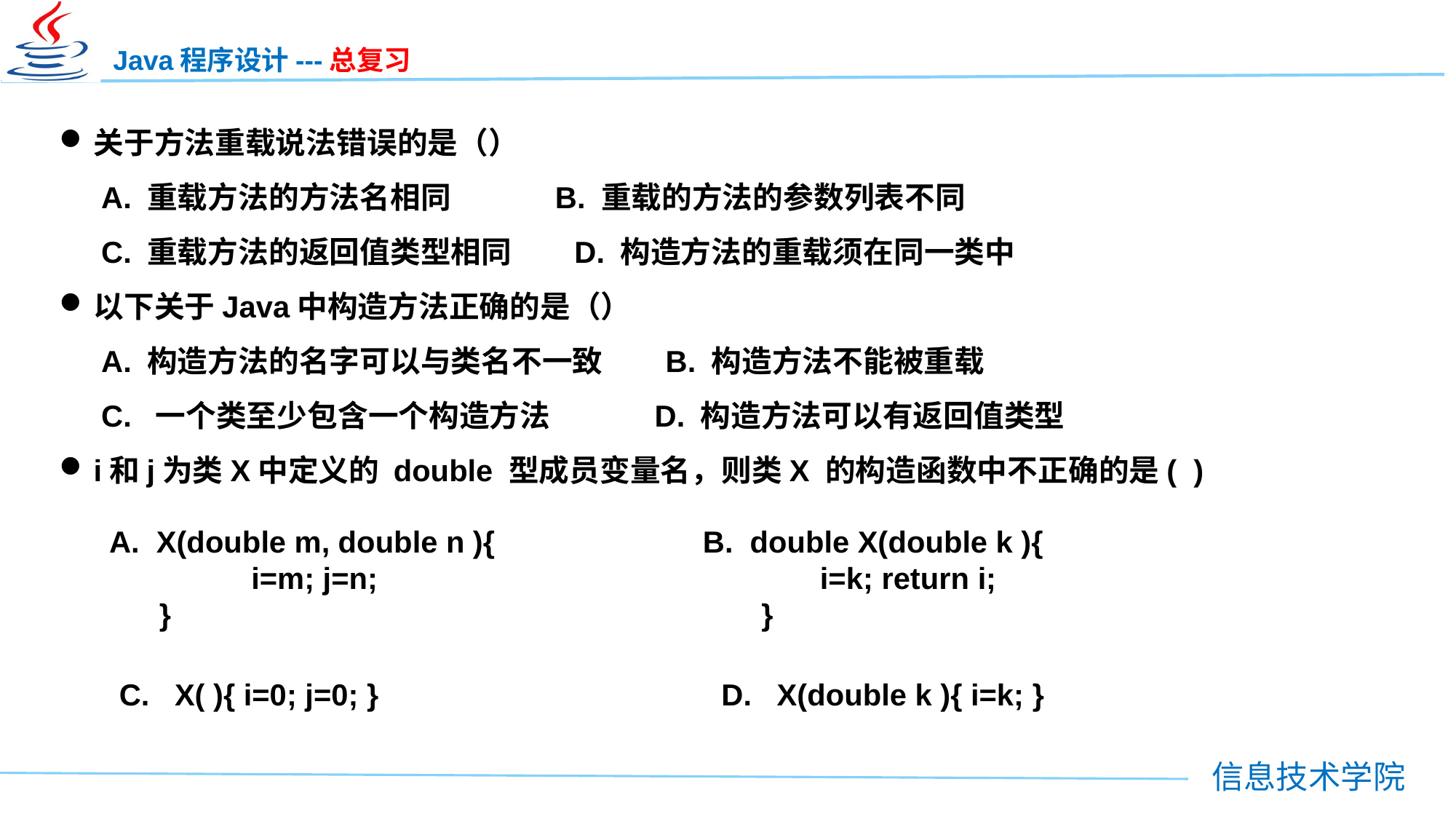

关于方法重载说法错误的是（）
     A. 重载方法的方法名相同              B. 重载的方法的参数列表不同
     C. 重载方法的返回值类型相同        D. 构造方法的重载须在同一类中
以下关于Java中构造方法正确的是（）
     A. 构造方法的名字可以与类名不一致        B. 构造方法不能被重载
     C.  一个类至少包含一个构造方法              D. 构造方法可以有返回值类型
i和j为类X中定义的 double 型成员变量名，则类X 的构造函数中不正确的是(  )

A.  X(double m, double n ){
                 i=m; j=n;
      }
B.  double X(double k ){
              i=k; return i;
       }
C.   X( ){ i=0; j=0; }
D.   X(double k ){ i=k; }